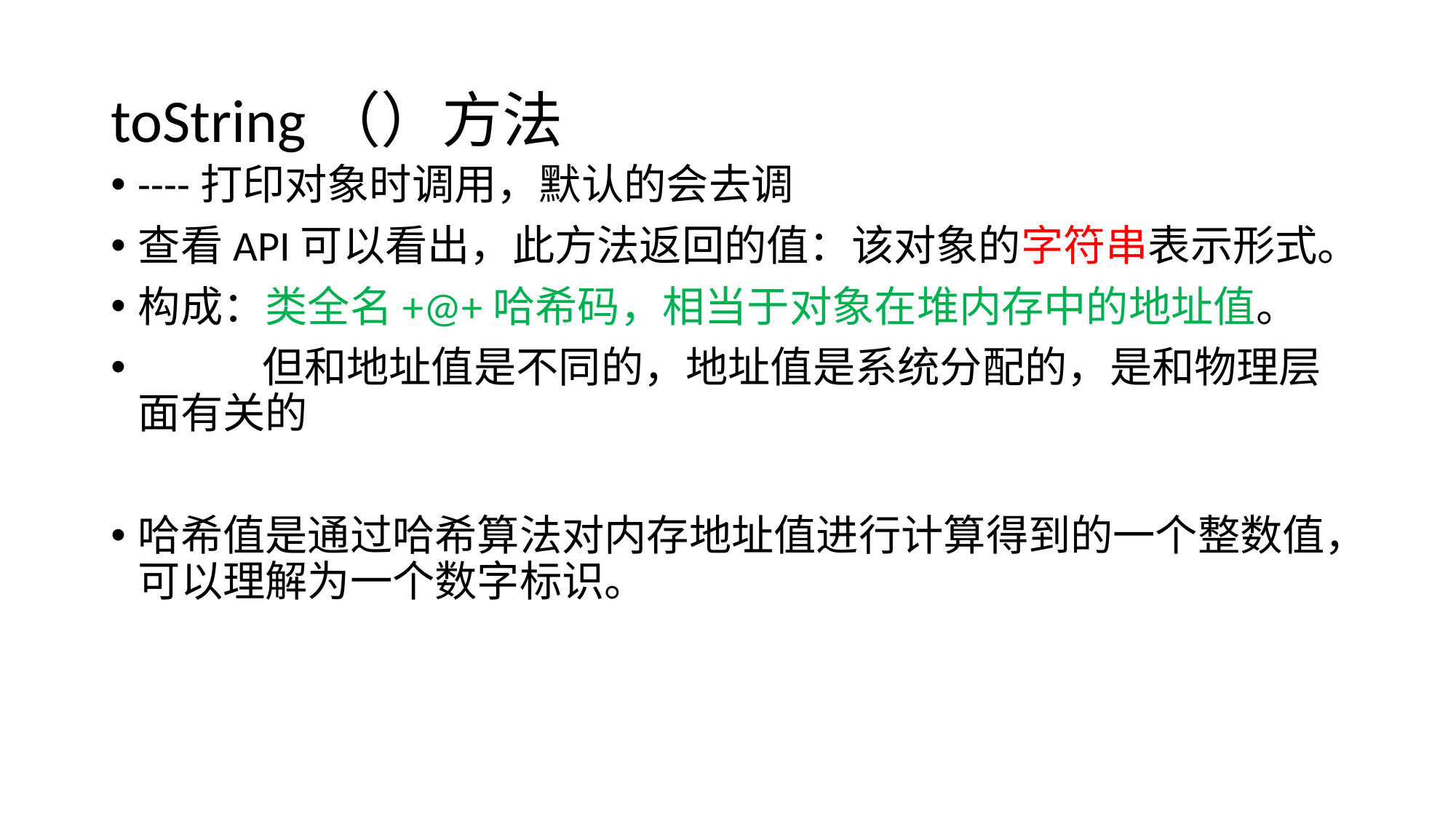

# toString（）方法
----打印对象时调用，默认的会去调
查看API可以看出，此方法返回的值：该对象的字符串表示形式。
构成：类全名+@+哈希码，相当于对象在堆内存中的地址值。
            但和地址值是不同的，地址值是系统分配的，是和物理层面有关的

哈希值是通过哈希算法对内存地址值进行计算得到的一个整数值，可以理解为一个数字标识。